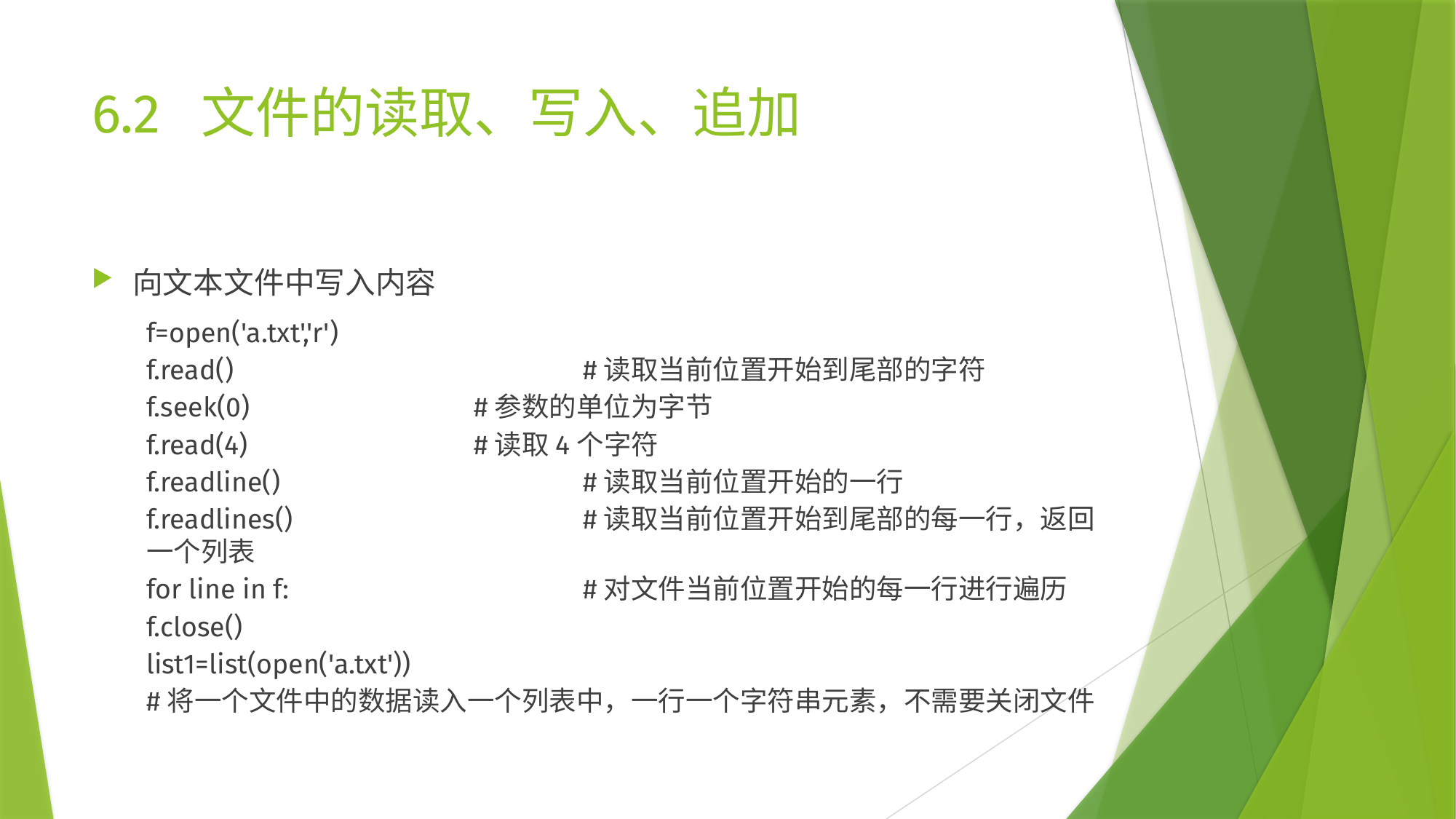

# 6.2	文件的读取、写入、追加
向文本文件中写入内容
f=open('a.txt','r')
f.read()				#读取当前位置开始到尾部的字符
f.seek(0)			#参数的单位为字节
f.read(4)			#读取4个字符
f.readline()			#读取当前位置开始的一行
f.readlines()			#读取当前位置开始到尾部的每一行，返回一个列表
for line in f:			#对文件当前位置开始的每一行进行遍历
f.close()
list1=list(open('a.txt'))
#将一个文件中的数据读入一个列表中，一行一个字符串元素，不需要关闭文件